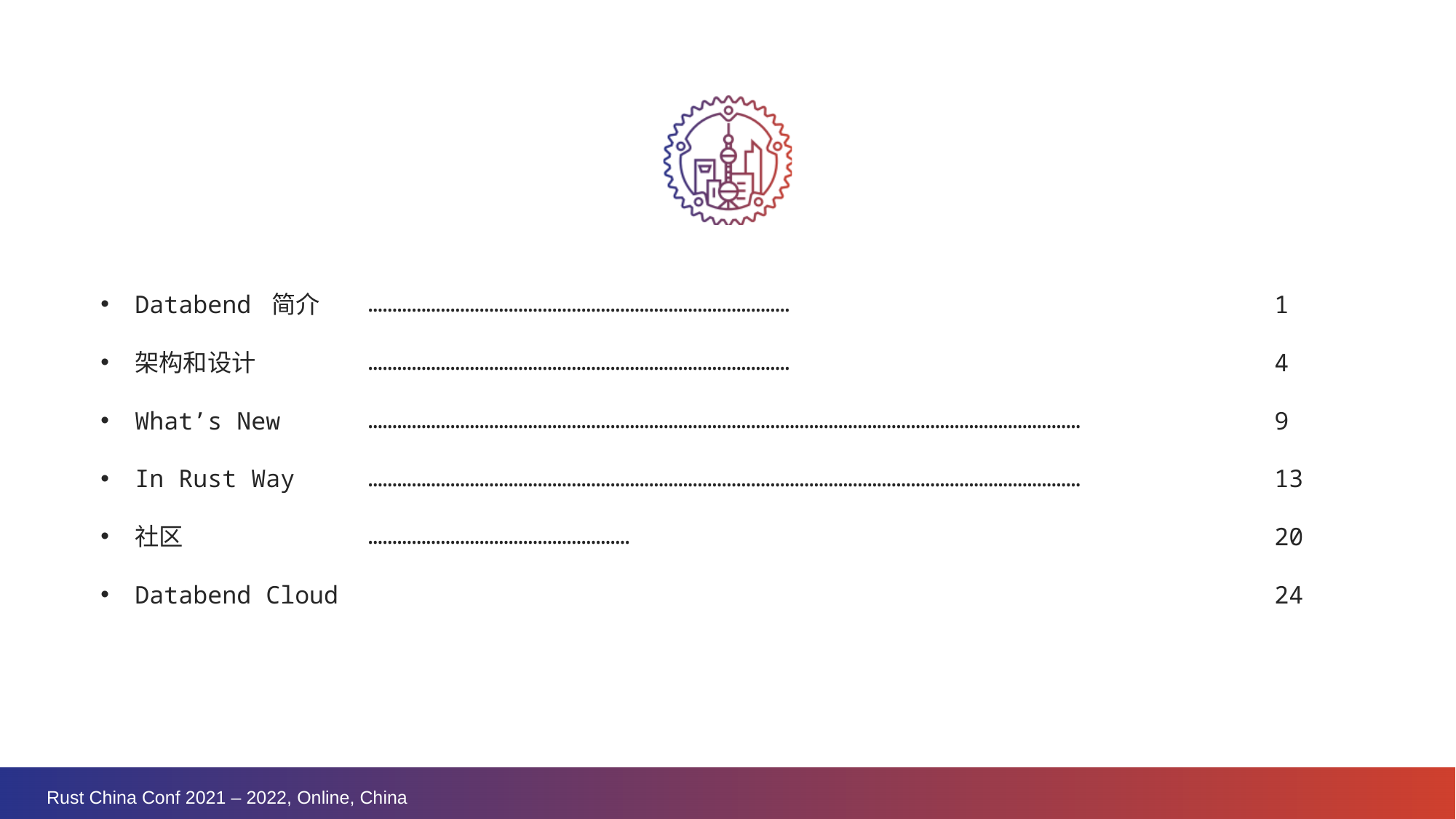

……………………………………………………………………………
……………………………………………………………………………
……………………………………………………………………………………………………………………………………………………………………………………………………………………………………………………………………………………………………………………
Databend 简介
架构和设计
What’s New
In Rust Way
社区
Databend Cloud
1
4
9
13
20
24